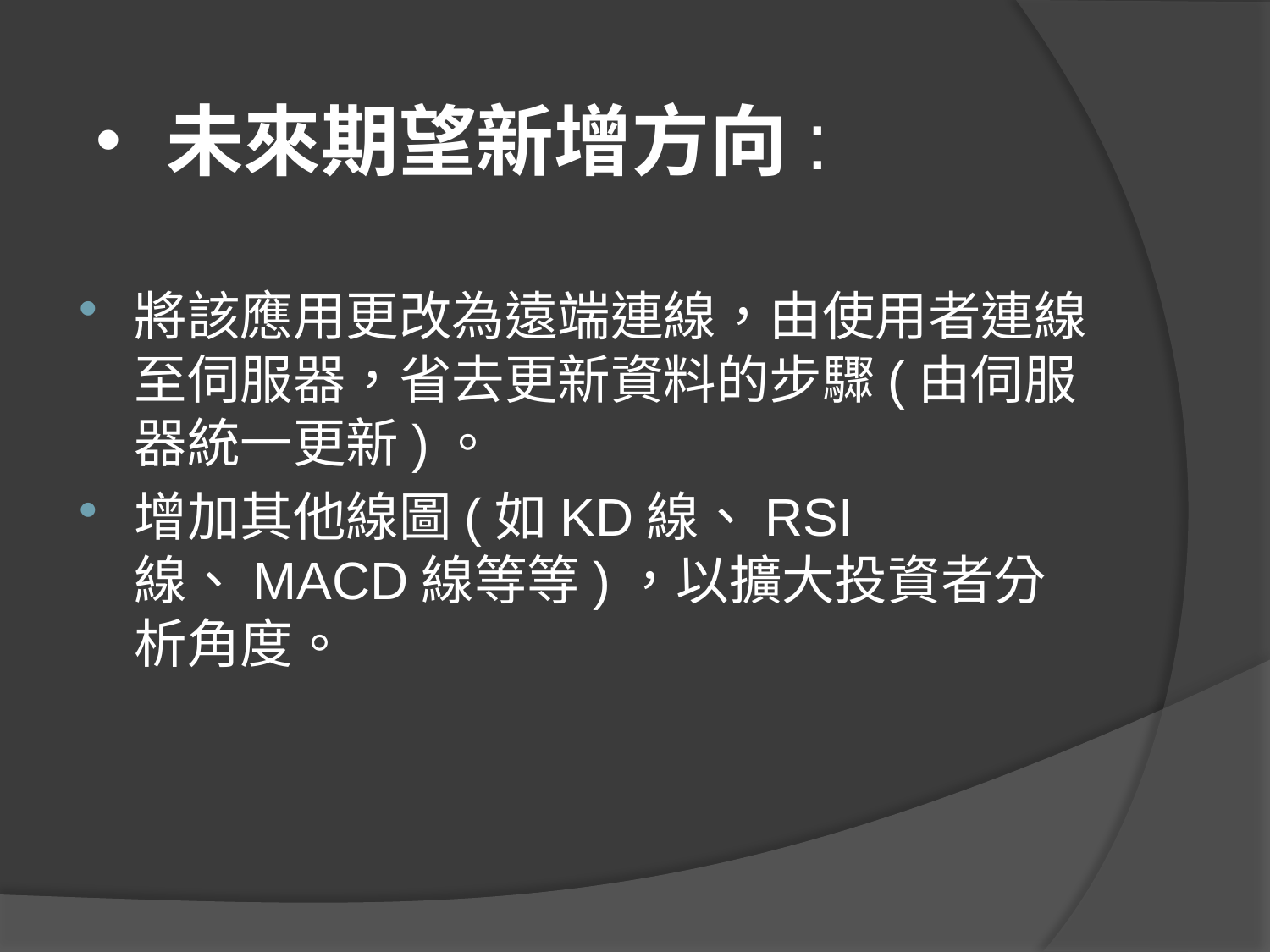

# ‧未來期望新增方向:
將該應用更改為遠端連線，由使用者連線至伺服器，省去更新資料的步驟(由伺服器統一更新)。
增加其他線圖(如KD線、RSI線、MACD線等等)，以擴大投資者分析角度。